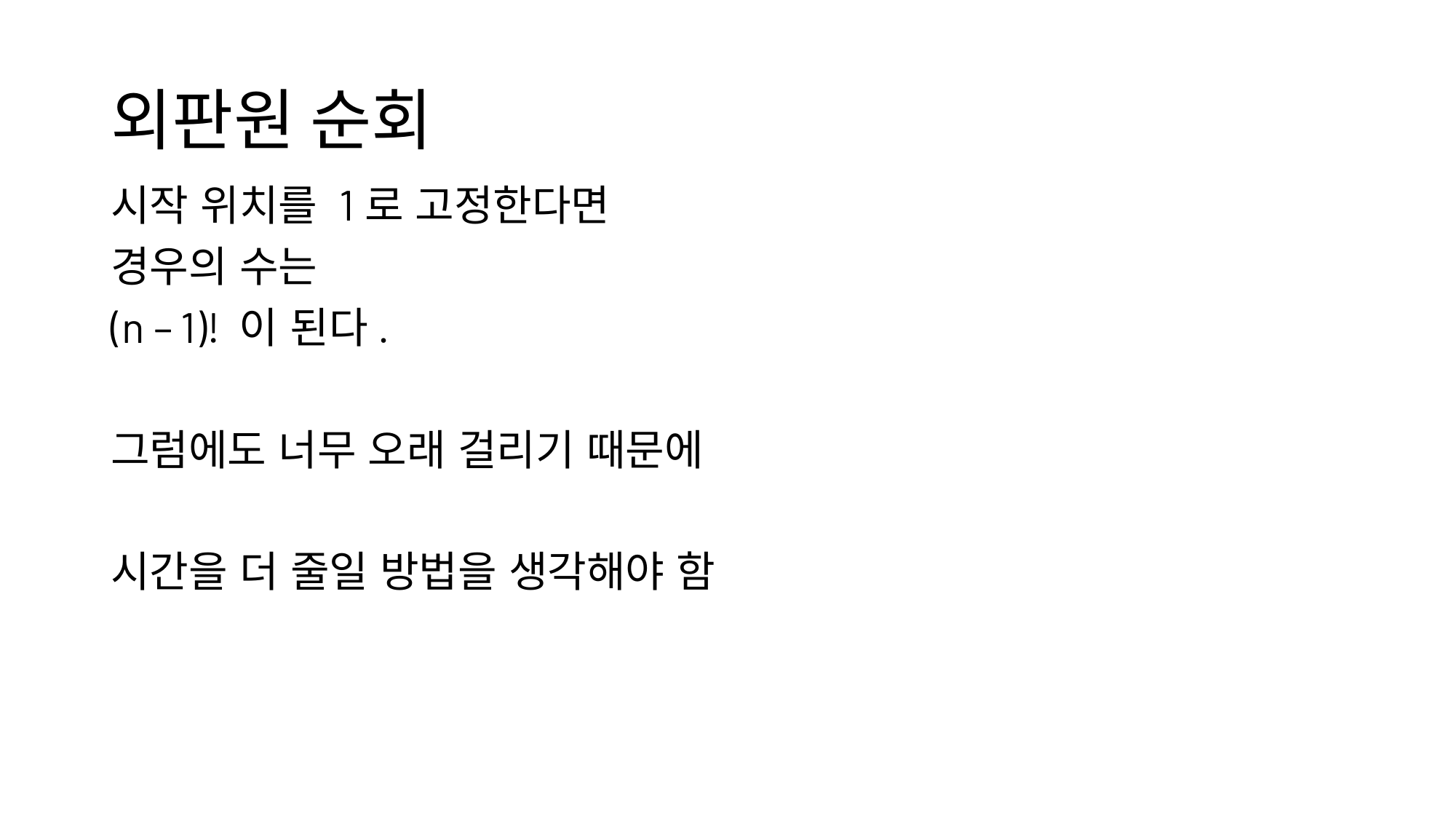

# 외판원 순회
시작 위치를 1로 고정한다면
경우의 수는
(n – 1)! 이 된다.

그럼에도 너무 오래 걸리기 때문에

시간을 더 줄일 방법을 생각해야 함